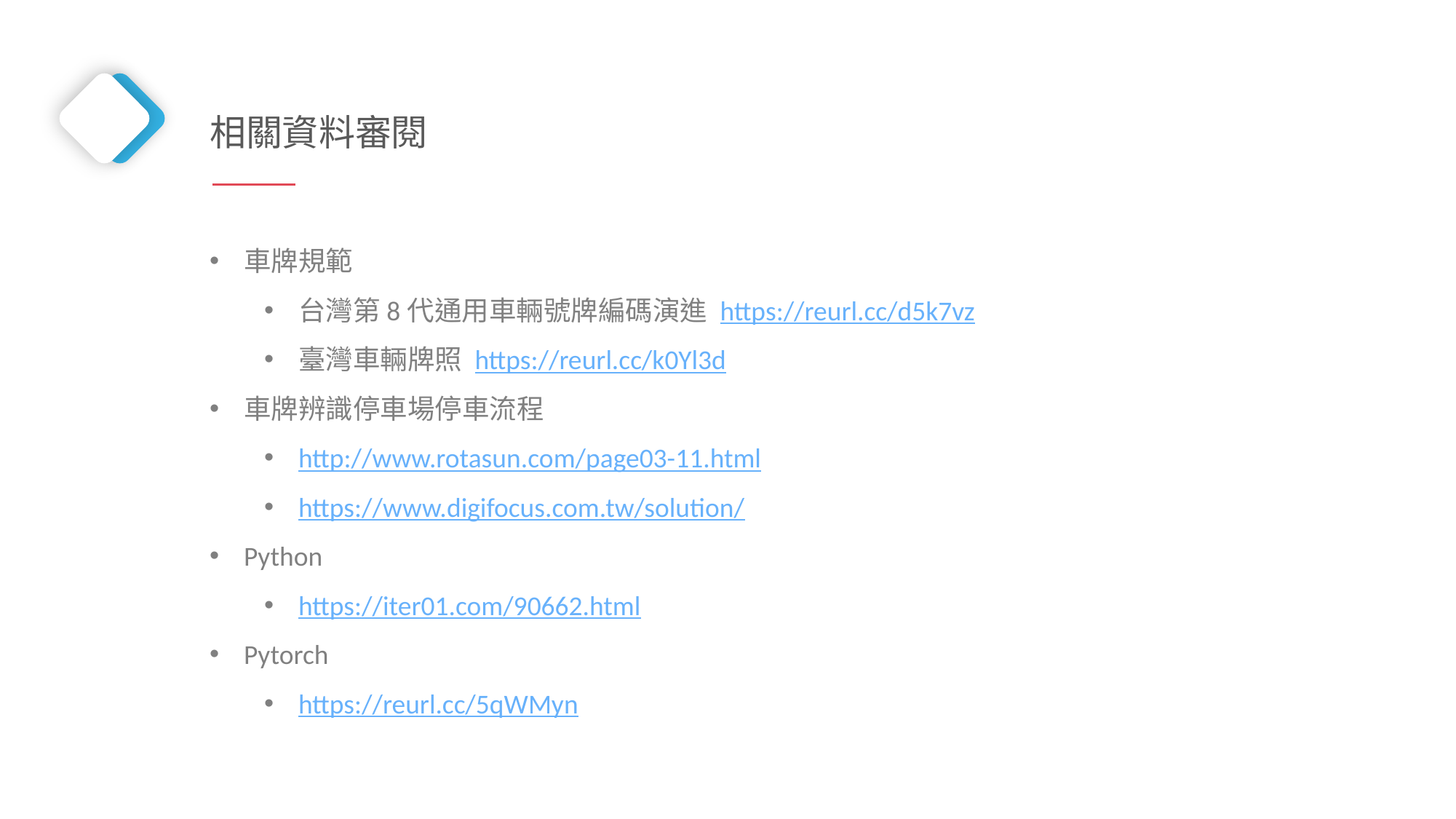

相關資料審閱

車牌規範
台灣第8代通用車輛號牌編碼演進 https://reurl.cc/d5k7vz
臺灣車輛牌照 https://reurl.cc/k0Yl3d
車牌辨識停車場停車流程
http://www.rotasun.com/page03-11.html
https://www.digifocus.com.tw/solution/
Python
https://iter01.com/90662.html
Pytorch
https://reurl.cc/5qWMyn